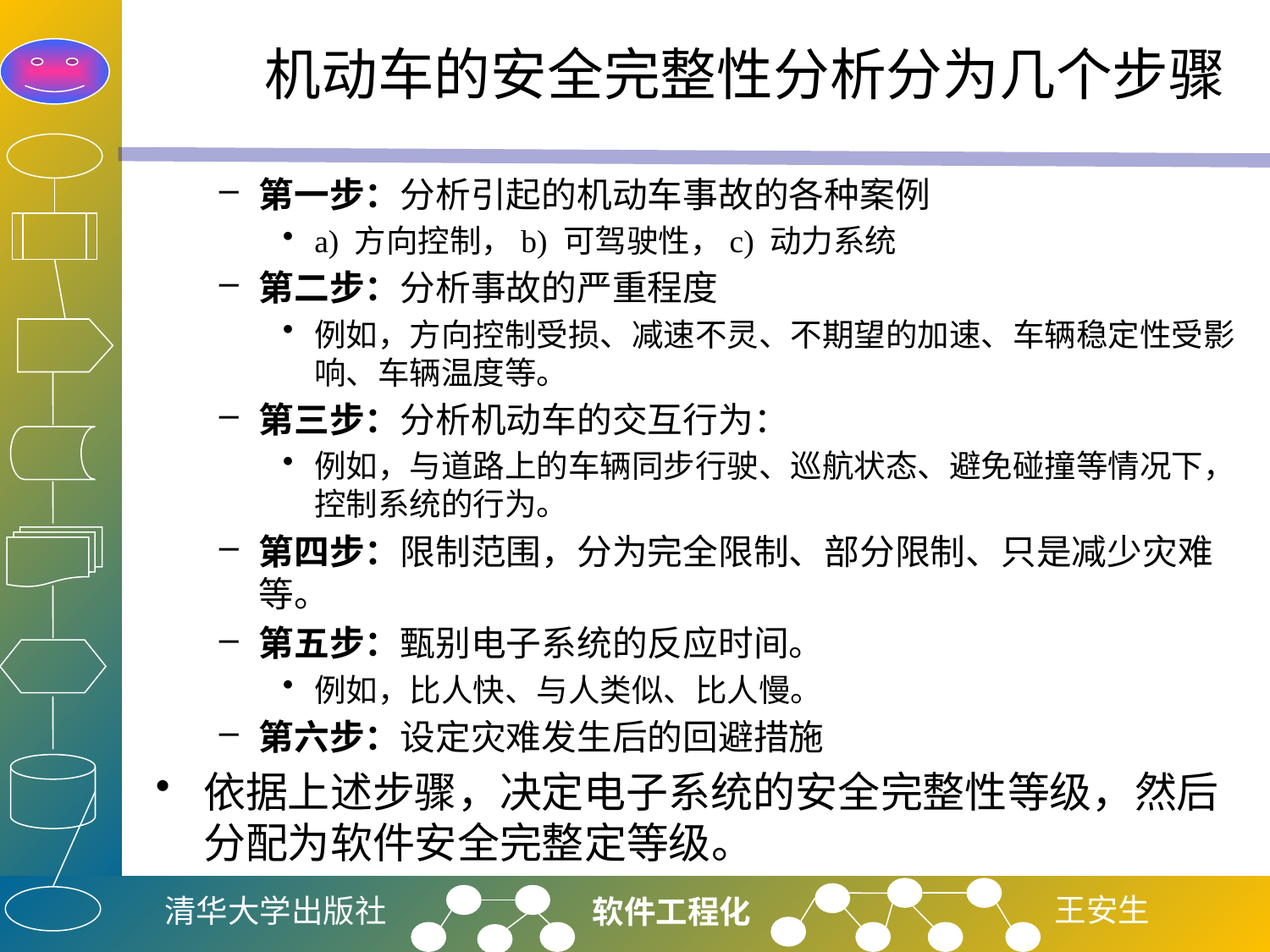

# 机动车的安全完整性分析分为几个步骤
第一步：分析引起的机动车事故的各种案例
a) 方向控制，b) 可驾驶性，c) 动力系统
第二步：分析事故的严重程度
例如，方向控制受损、减速不灵、不期望的加速、车辆稳定性受影响、车辆温度等。
第三步：分析机动车的交互行为：
例如，与道路上的车辆同步行驶、巡航状态、避免碰撞等情况下，控制系统的行为。
第四步：限制范围，分为完全限制、部分限制、只是减少灾难等。
第五步：甄别电子系统的反应时间。
例如，比人快、与人类似、比人慢。
第六步：设定灾难发生后的回避措施
依据上述步骤，决定电子系统的安全完整性等级，然后分配为软件安全完整定等级。